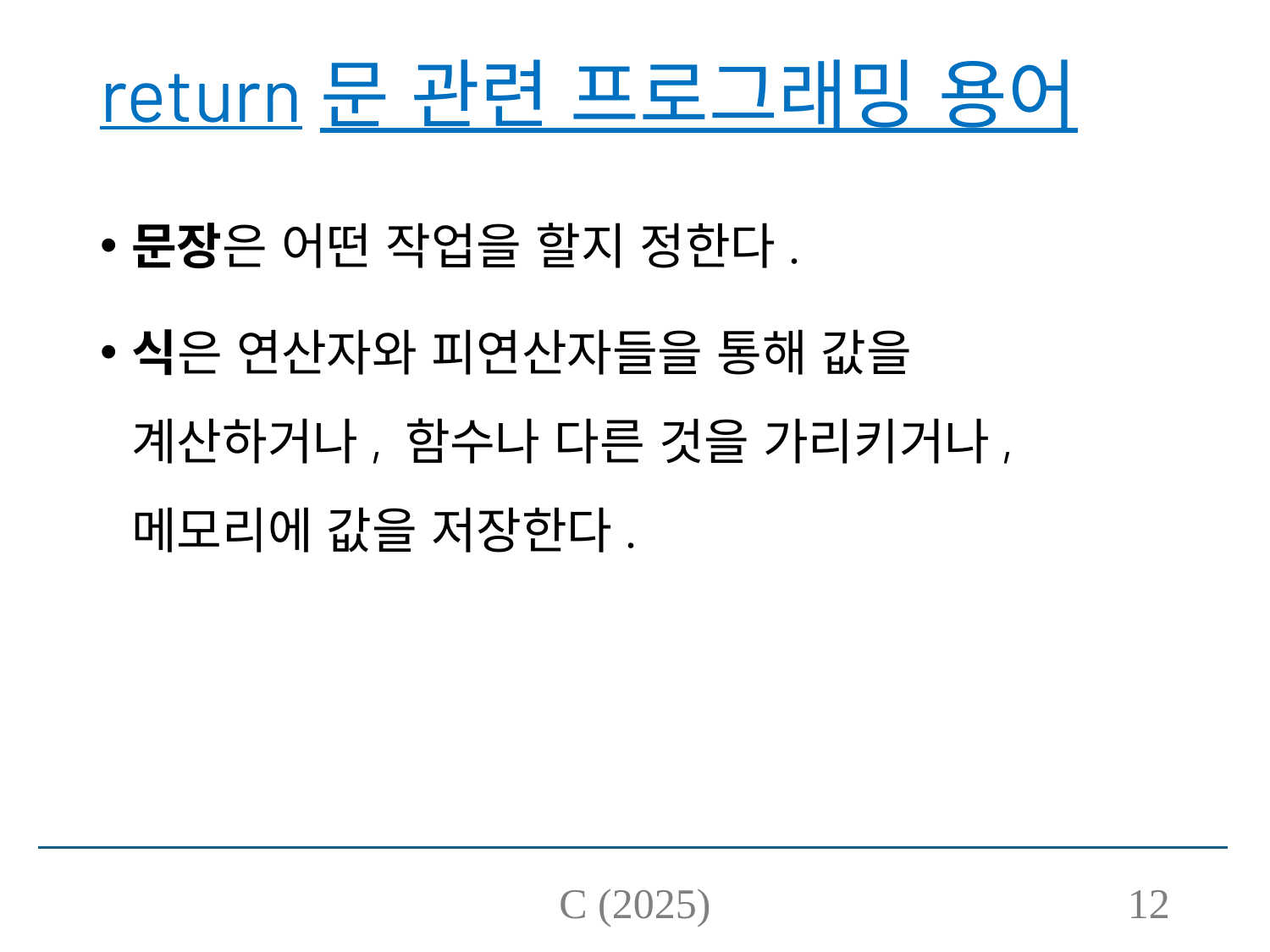

# return문 관련 프로그래밍 용어
문장은 어떤 작업을 할지 정한다.
식은 연산자와 피연산자들을 통해 값을 계산하거나, 함수나 다른 것을 가리키거나, 메모리에 값을 저장한다.
C (2025)
12